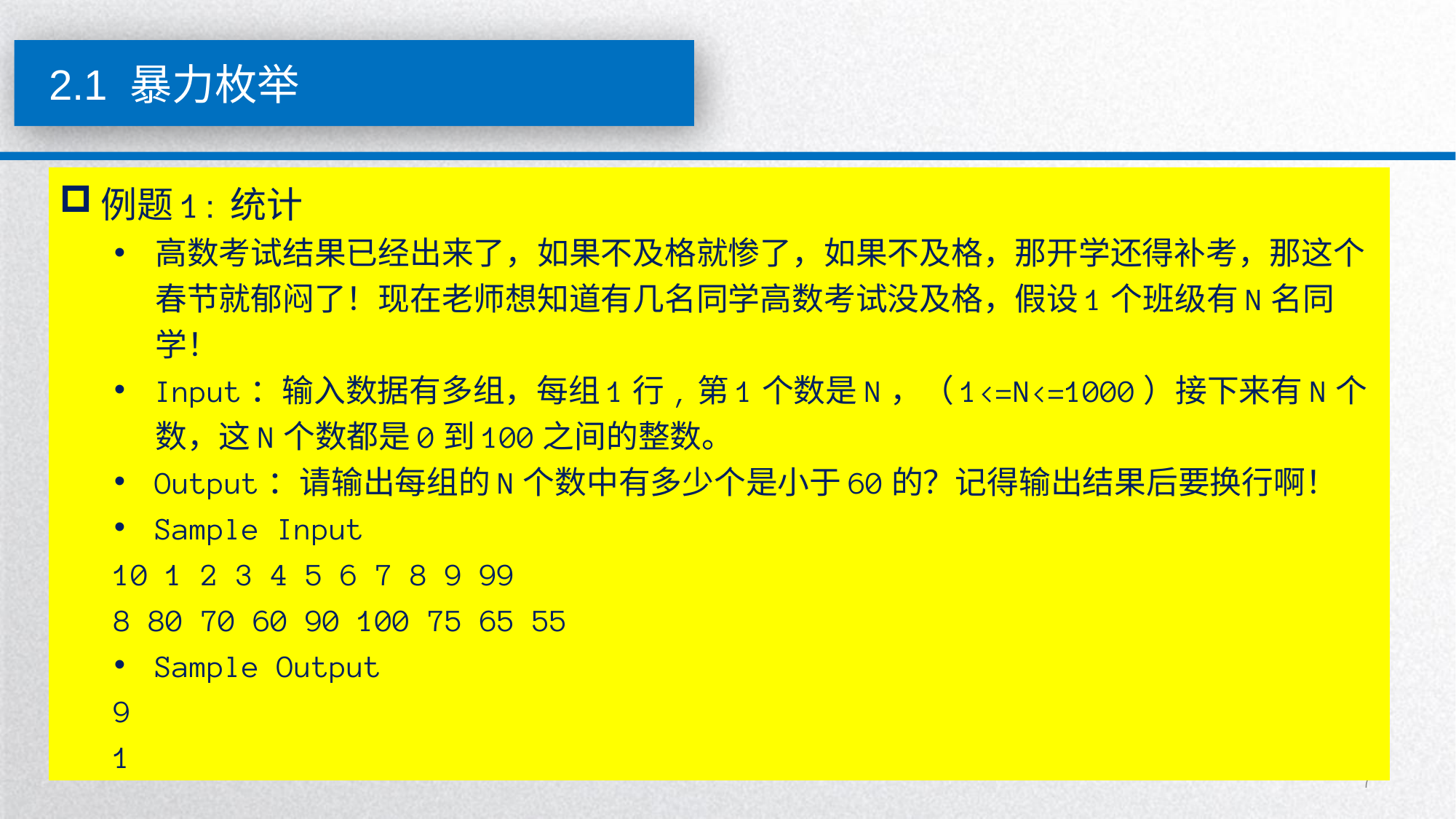

2.1 暴力枚举
例题1:统计
高数考试结果已经出来了，如果不及格就惨了，如果不及格，那开学还得补考，那这个春节就郁闷了！现在老师想知道有几名同学高数考试没及格，假设1个班级有N名同学！
Input：输入数据有多组，每组1行,第1个数是N，（1<=N<=1000）接下来有N个数，这N个数都是0到100之间的整数。
Output：请输出每组的N个数中有多少个是小于60的？记得输出结果后要换行啊！
Sample Input
10 1 2 3 4 5 6 7 8 9 99
8 80 70 60 90 100 75 65 55
Sample Output
9
1
7